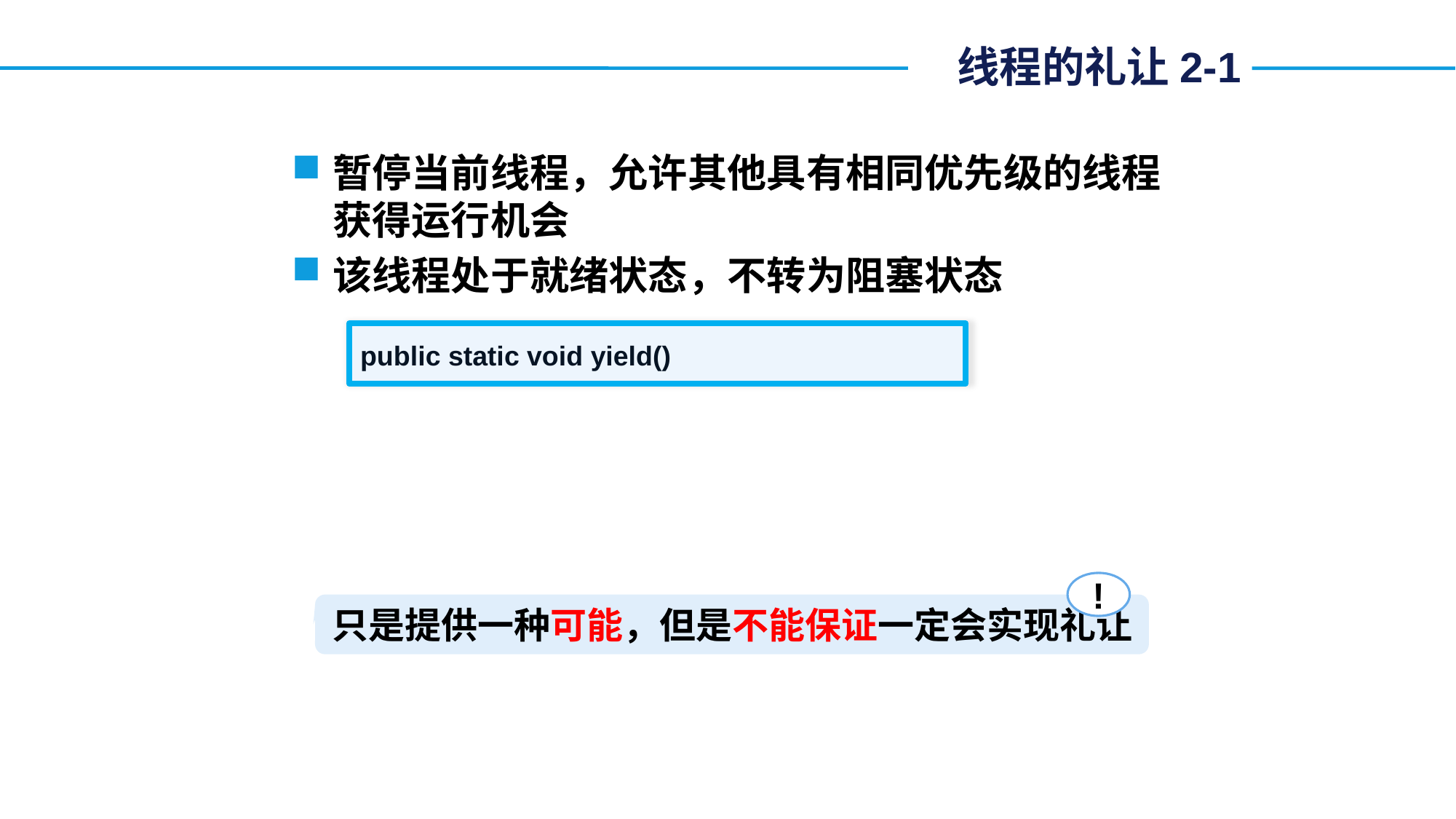

# 线程的礼让2-1
暂停当前线程，允许其他具有相同优先级的线程获得运行机会
该线程处于就绪状态，不转为阻塞状态

public static void yield()
!
只是提供一种可能，但是不能保证一定会实现礼让